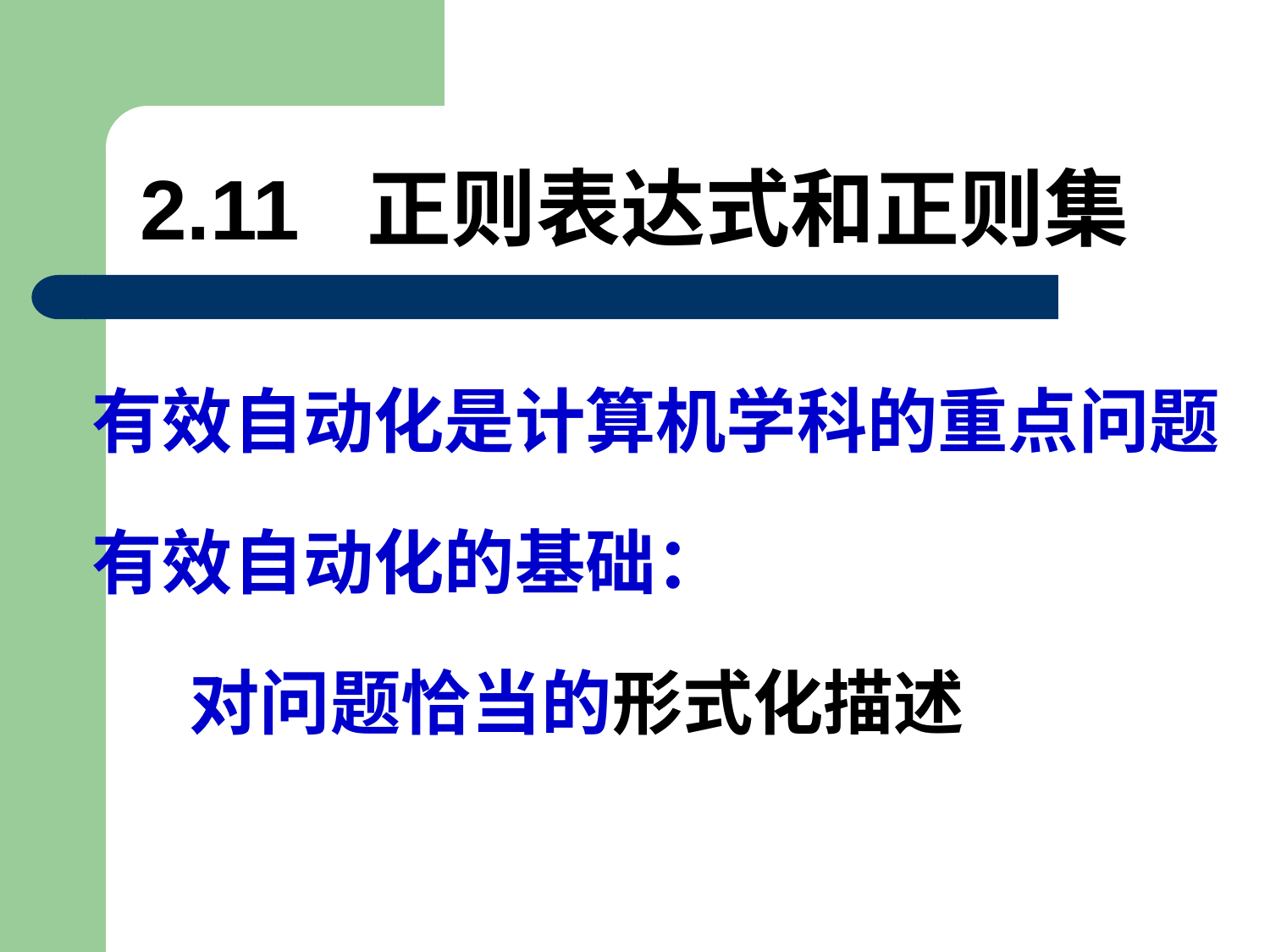

# 2.11  正则表达式和正则集
有效自动化是计算机学科的重点问题
有效自动化的基础：
     对问题恰当的形式化描述